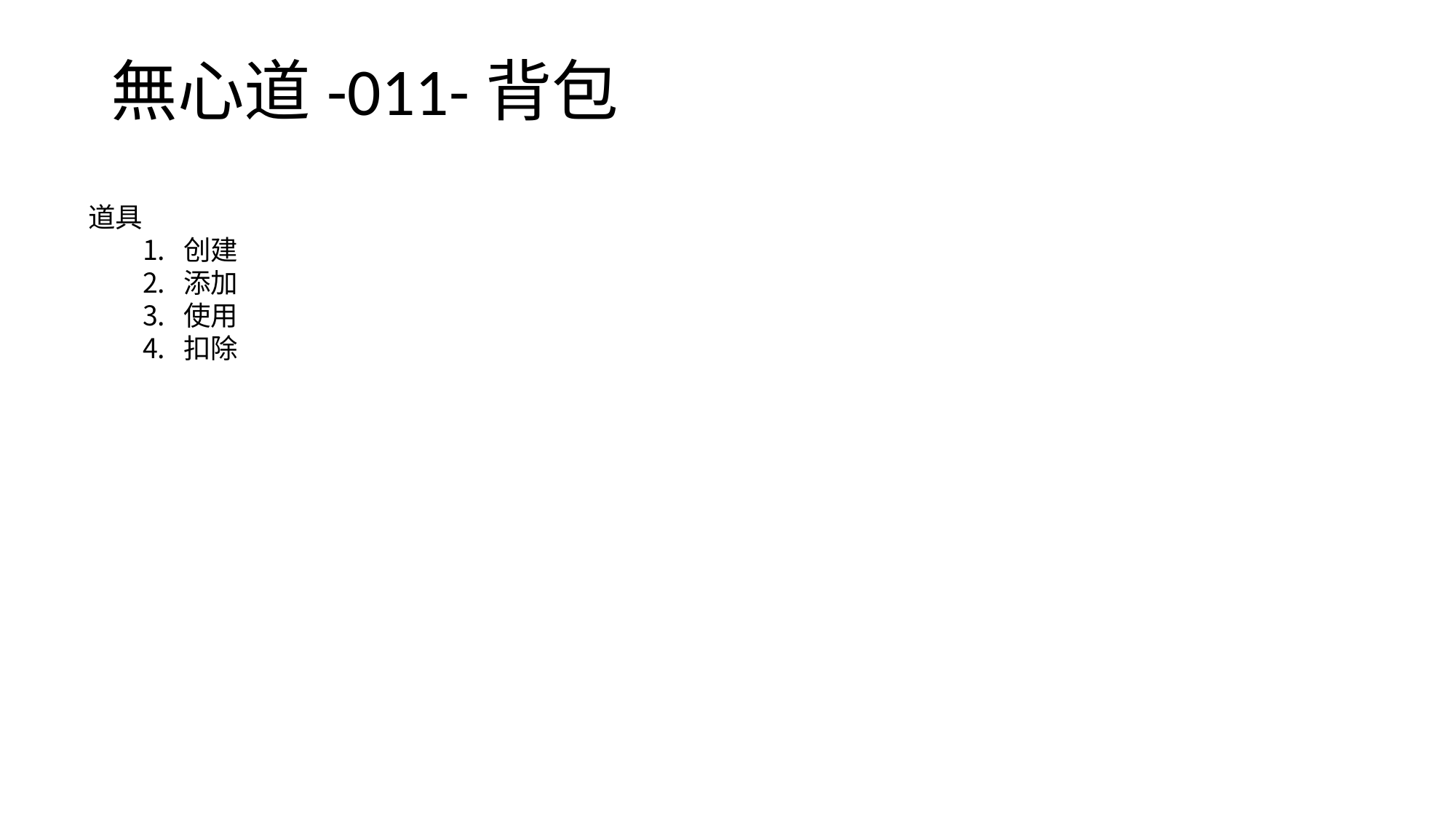

# 無心道-011-背包
道具
创建
添加
使用
扣除